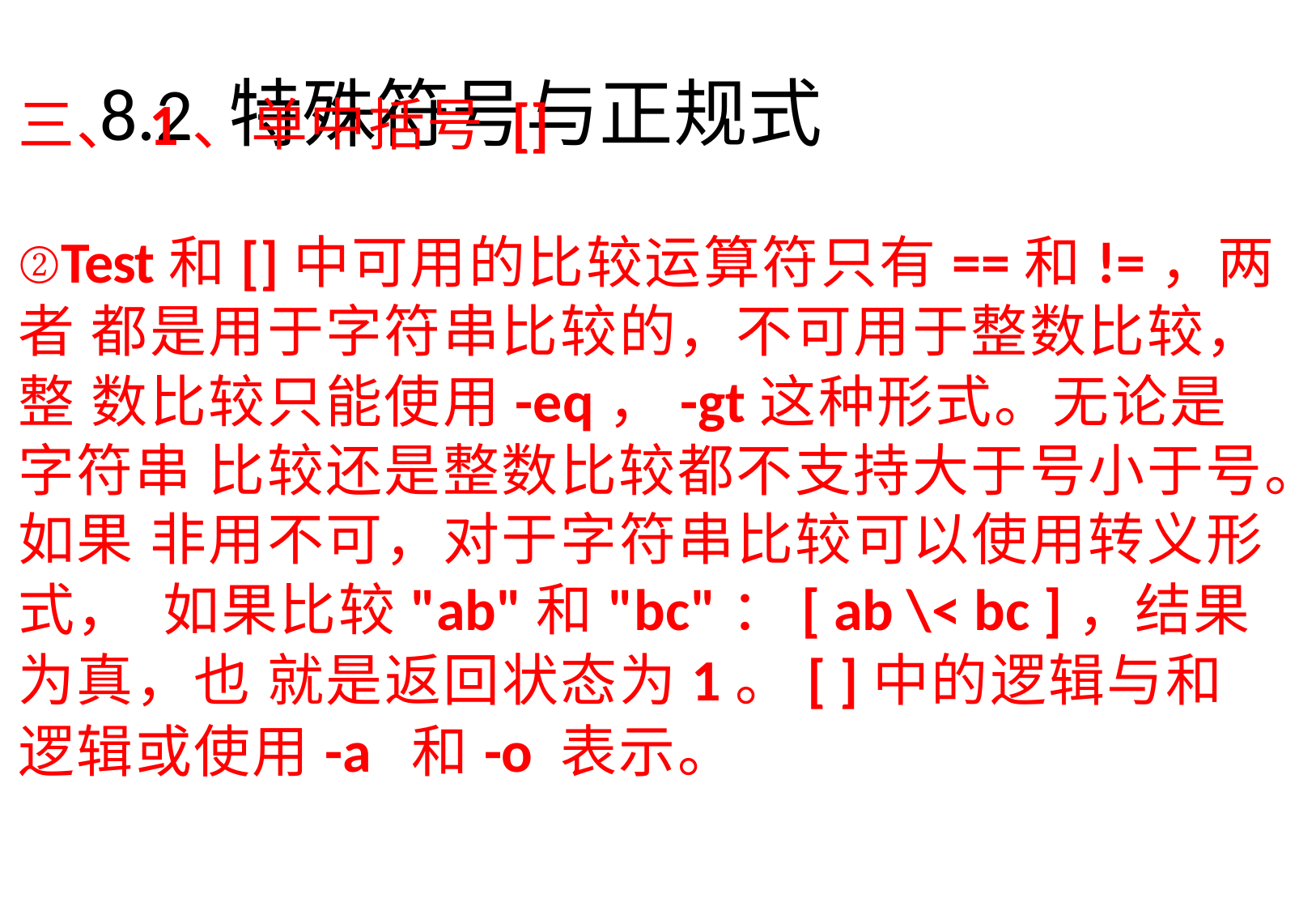

# 8.2 特殊符号与正规式
三、1、单中括号 []

②Test和[]中可用的比较运算符只有==和!=，两者 都是用于字符串比较的，不可用于整数比较，整 数比较只能使用-eq，-gt这种形式。无论是字符串 比较还是整数比较都不支持大于号小于号。如果 非用不可，对于字符串比较可以使用转义形式，  如果比较"ab"和"bc"：[ ab \< bc ]，结果为真，也 就是返回状态为1。[ ]中的逻辑与和逻辑或使用-a  和-o 表示。